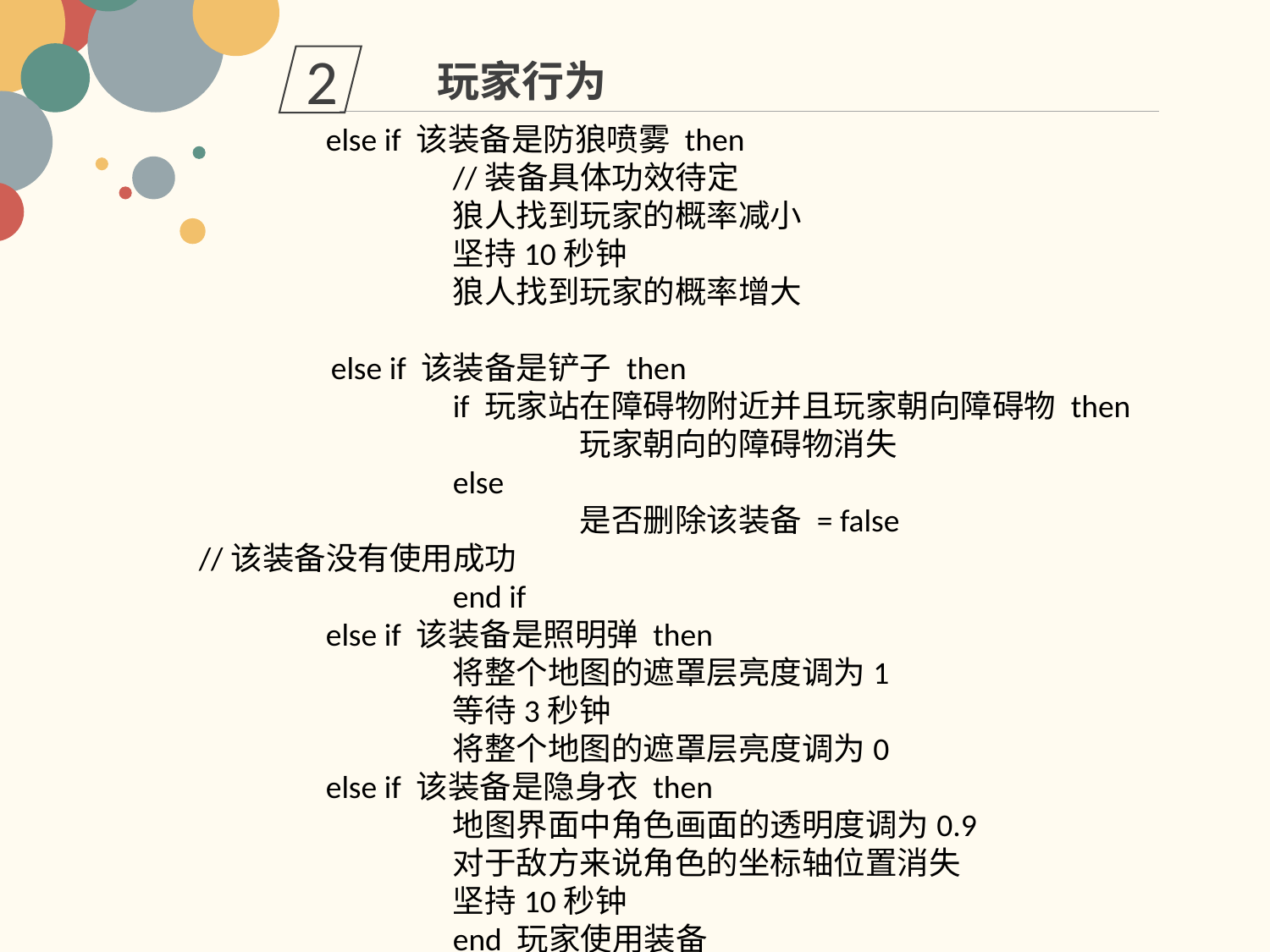

2
玩家行为
		else if 该装备是防狼喷雾 then
			//装备具体功效待定
			狼人找到玩家的概率减小
			坚持10秒钟
			狼人找到玩家的概率增大

                                    else if 该装备是铲子 then
			if 玩家站在障碍物附近并且玩家朝向障碍物 then
				玩家朝向的障碍物消失
			else
				是否删除该装备 = false				//该装备没有使用成功
			end if
		else if 该装备是照明弹 then
			将整个地图的遮罩层亮度调为1
			等待3秒钟
			将整个地图的遮罩层亮度调为0
		else if 该装备是隐身衣 then
			地图界面中角色画面的透明度调为0.9
			对于敌方来说角色的坐标轴位置消失
			坚持10秒钟
			end 玩家使用装备